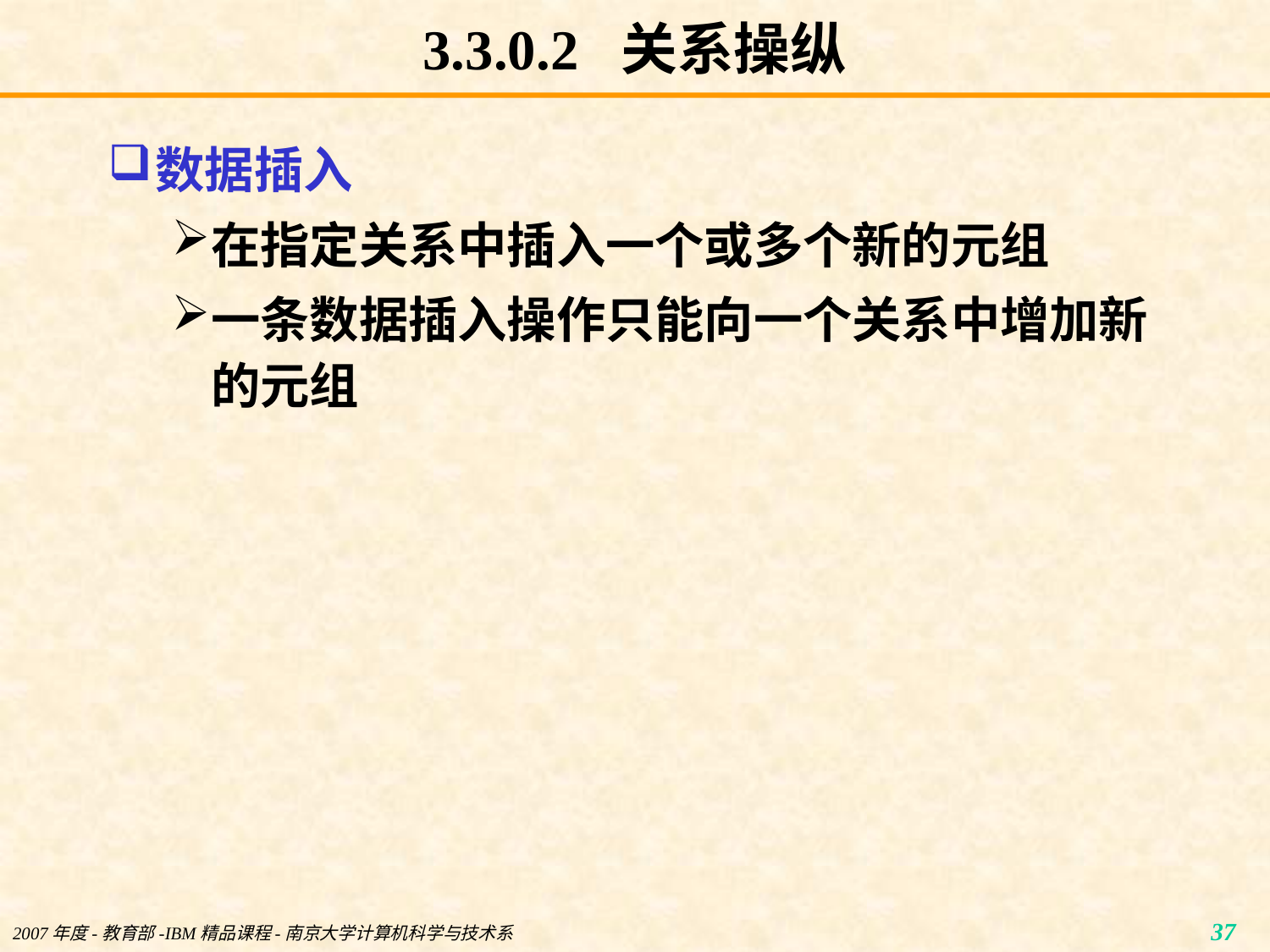

# 3.3.0.2  关系操纵
数据插入
在指定关系中插入一个或多个新的元组
一条数据插入操作只能向一个关系中增加新的元组
37
2007年度-教育部-IBM精品课程-南京大学计算机科学与技术系